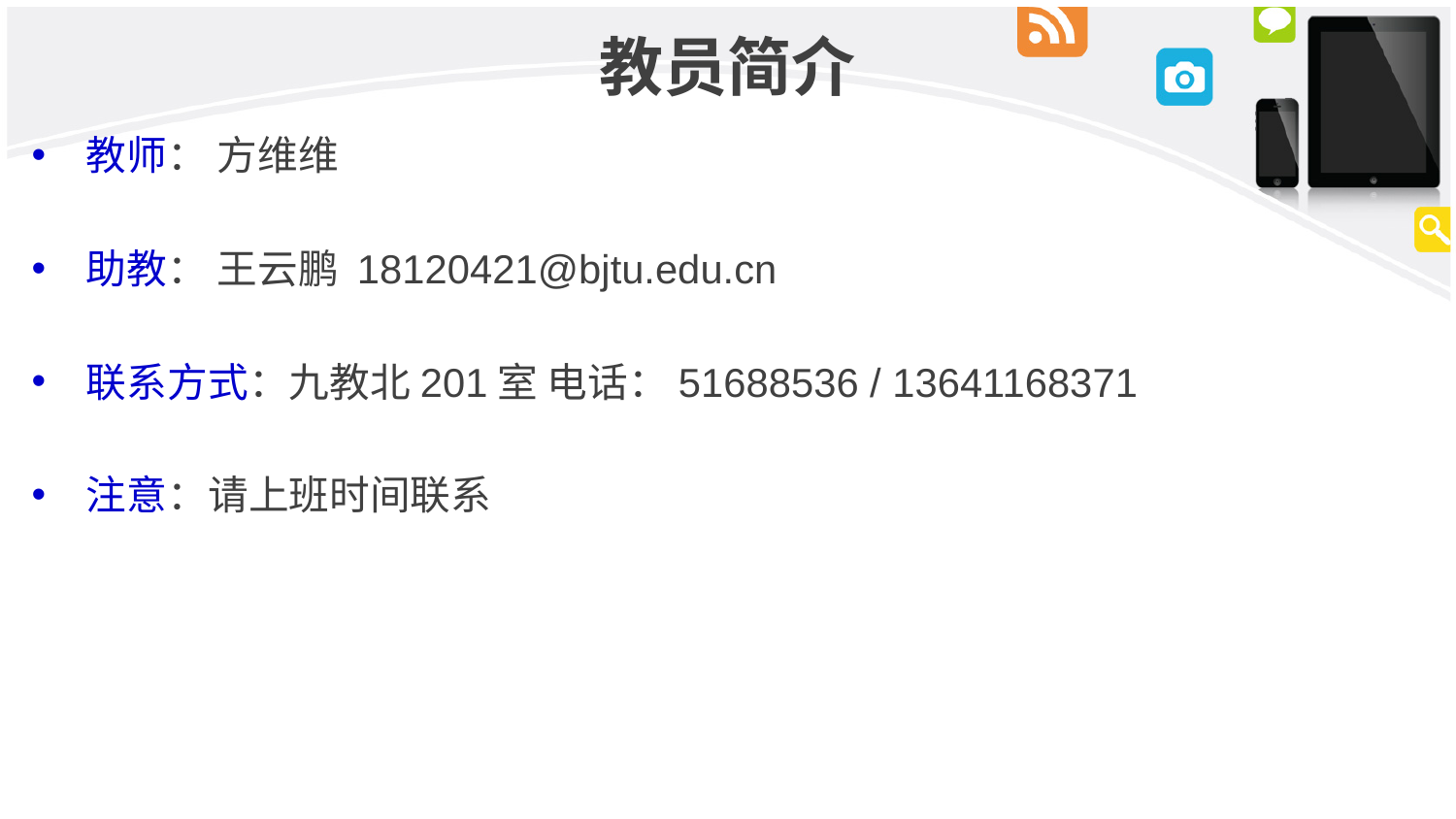

# 教员简介
教师： 方维维

助教： 王云鹏 18120421@bjtu.edu.cn

联系方式：九教北201室 电话：51688536 / 13641168371

注意：请上班时间联系